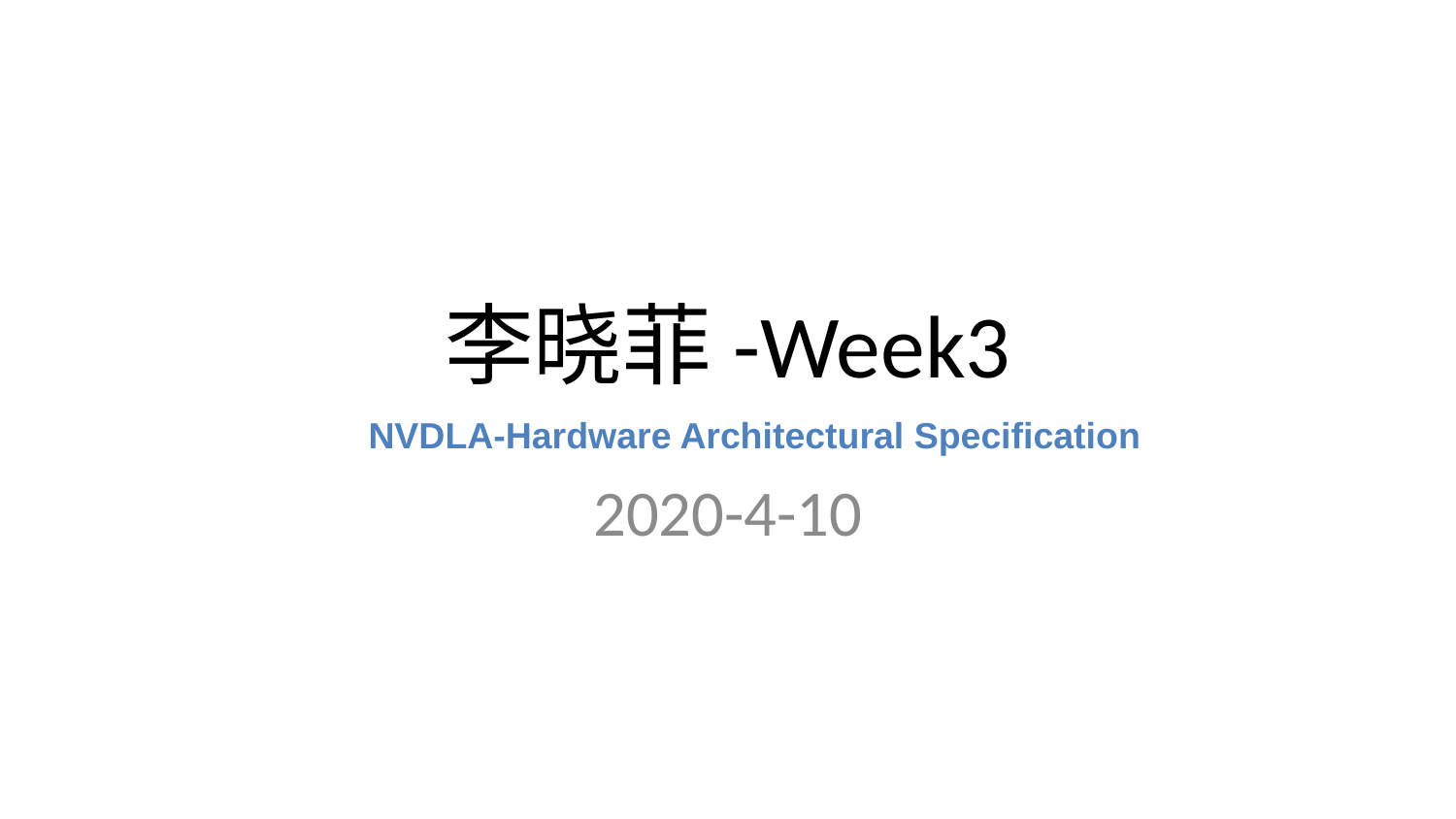

# 李晓菲-Week3
NVDLA-Hardware Architectural Specification
2020-4-10
1